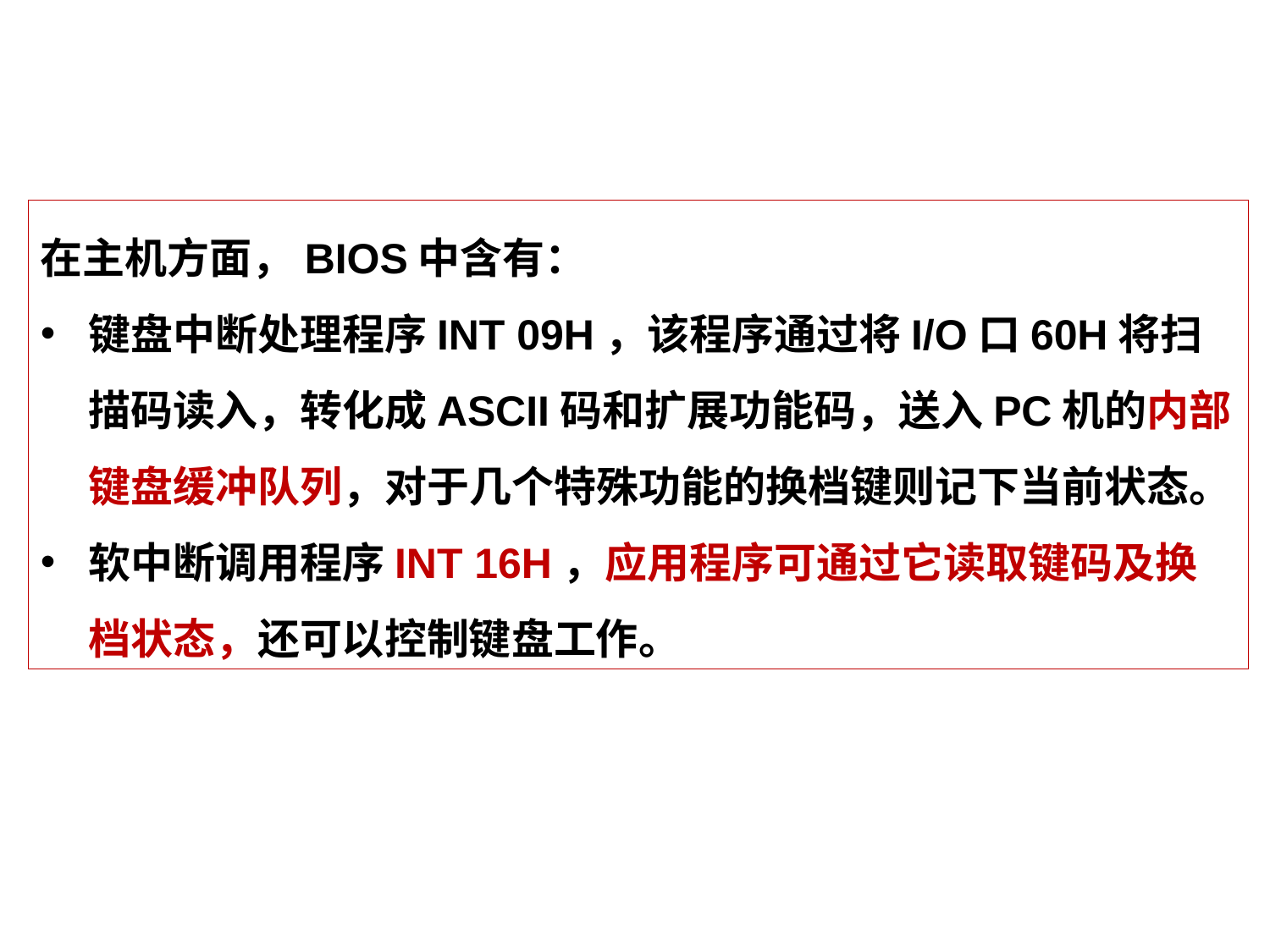

在主机方面，BIOS中含有：
键盘中断处理程序INT 09H，该程序通过将I/O口60H将扫描码读入，转化成ASCII码和扩展功能码，送入PC机的内部键盘缓冲队列，对于几个特殊功能的换档键则记下当前状态。
软中断调用程序INT 16H，应用程序可通过它读取键码及换档状态，还可以控制键盘工作。
198